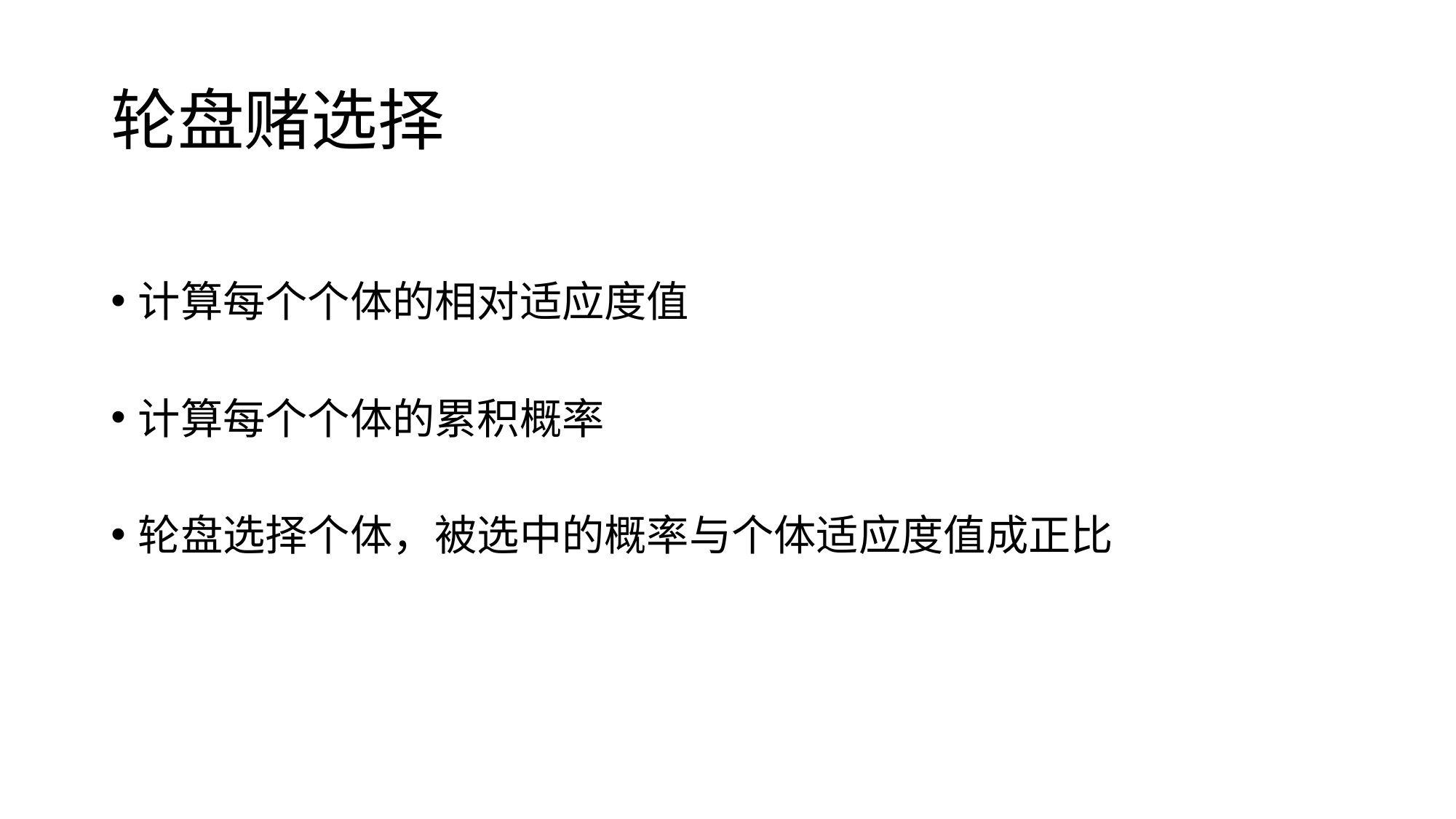

# 轮盘赌选择
计算每个个体的相对适应度值
计算每个个体的累积概率
轮盘选择个体，被选中的概率与个体适应度值成正比